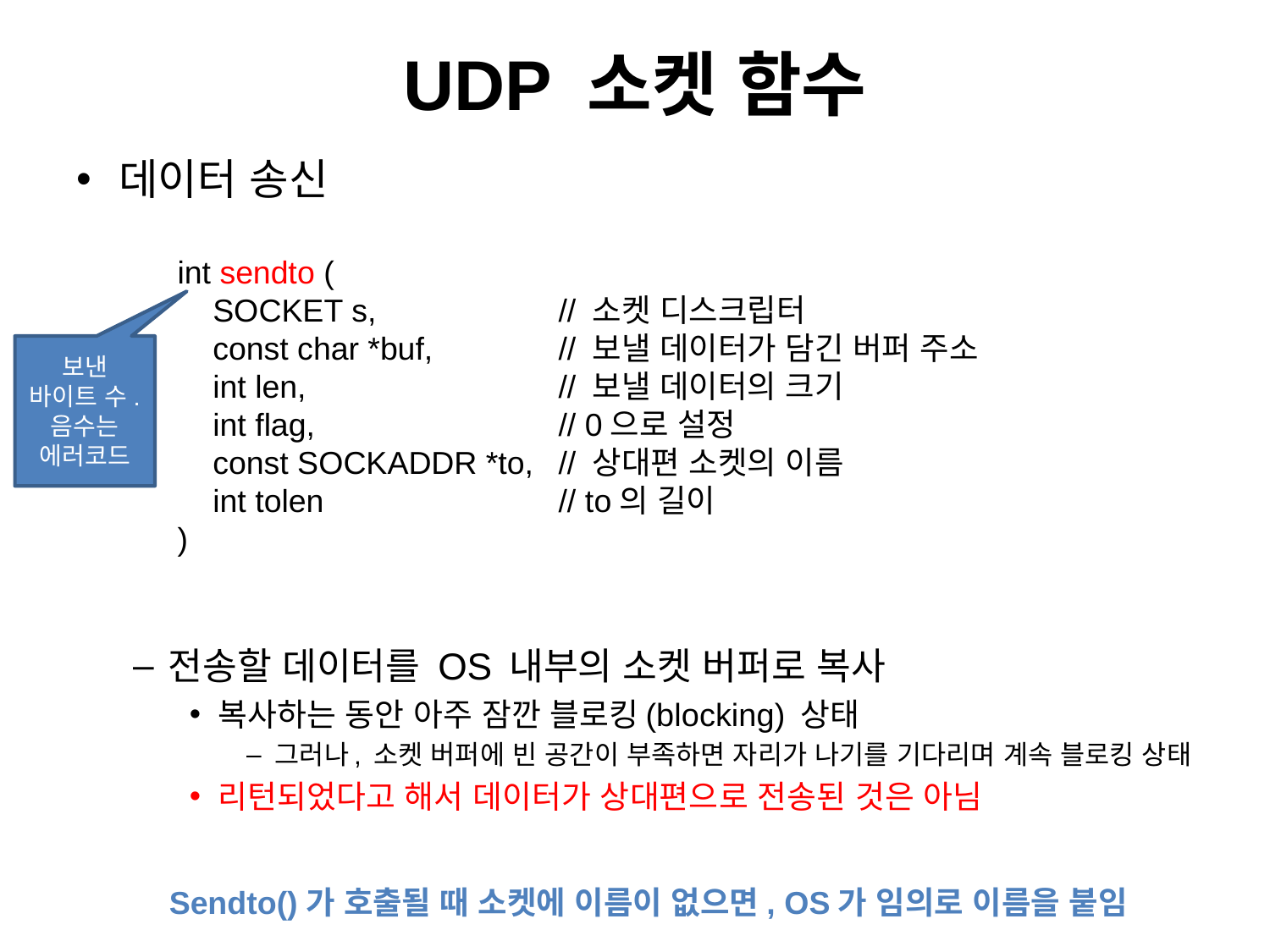

# UDP 소켓 함수
데이터 송신

전송할 데이터를 OS 내부의 소켓 버퍼로 복사
복사하는 동안 아주 잠깐 블로킹(blocking) 상태
그러나, 소켓 버퍼에 빈 공간이 부족하면 자리가 나기를 기다리며 계속 블로킹 상태
리턴되었다고 해서 데이터가 상대편으로 전송된 것은 아님
int sendto (
    SOCKET s,		// 소켓 디스크립터
    const char *buf,	// 보낼 데이터가 담긴 버퍼 주소
    int len,		// 보낼 데이터의 크기
    int flag,		// 0으로 설정
    const SOCKADDR *to,	// 상대편 소켓의 이름
    int tolen		// to의 길이
)
보낸
바이트 수.
음수는
에러코드
Sendto()가 호출될 때 소켓에 이름이 없으면, OS가 임의로 이름을 붙임